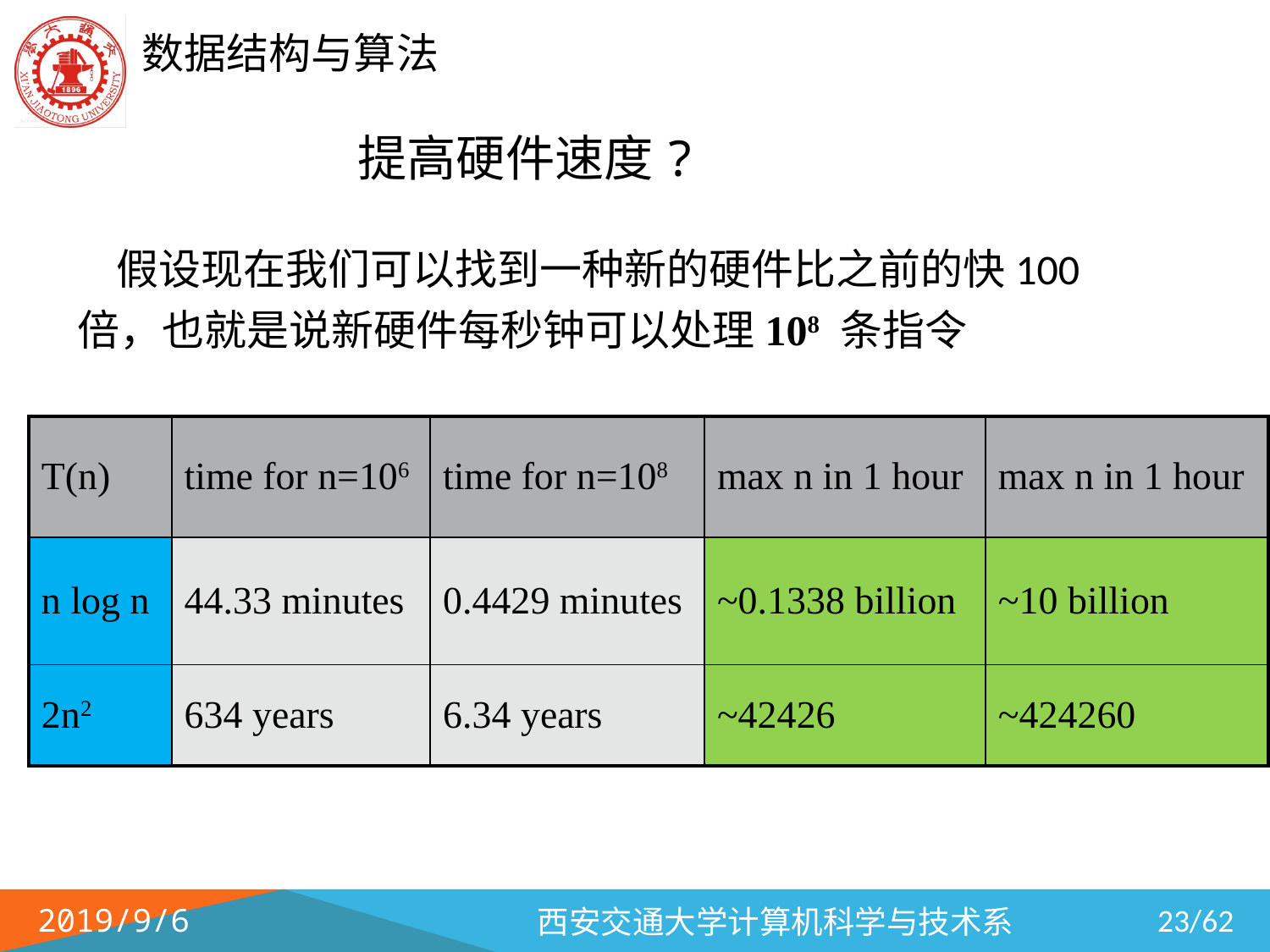

# 提高硬件速度?
   假设现在我们可以找到一种新的硬件比之前的快100倍，也就是说新硬件每秒钟可以处理108 条指令
| T(n) | time for n=106 | time for n=108 | max n in 1 hour | max n in 1 hour |
| --- | --- | --- | --- | --- |
| n log n | 44.33 minutes | 0.4429 minutes | ~0.1338 billion | ~10 billion |
| 2n2 | 634 years | 6.34 years | ~42426 | ~424260 |